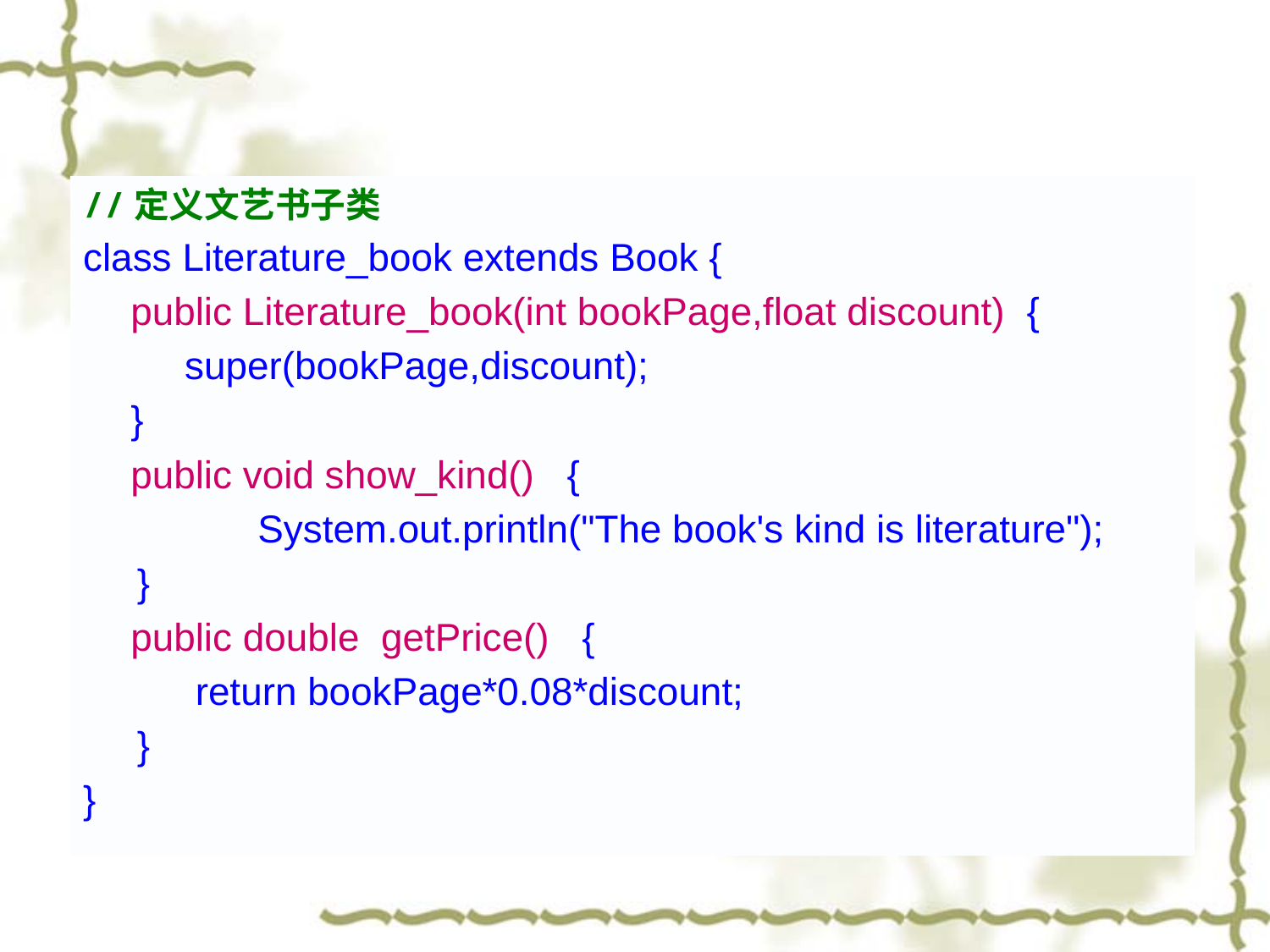

//定义文艺书子类
class Literature_book extends Book {
	public Literature_book(int bookPage,float discount)  {
	     super(bookPage,discount);
   	}
	public void show_kind()   {
     	System.out.println("The book's kind is literature");
     }
	public double  getPrice()   {
	      return bookPage*0.08*discount;
     }
}